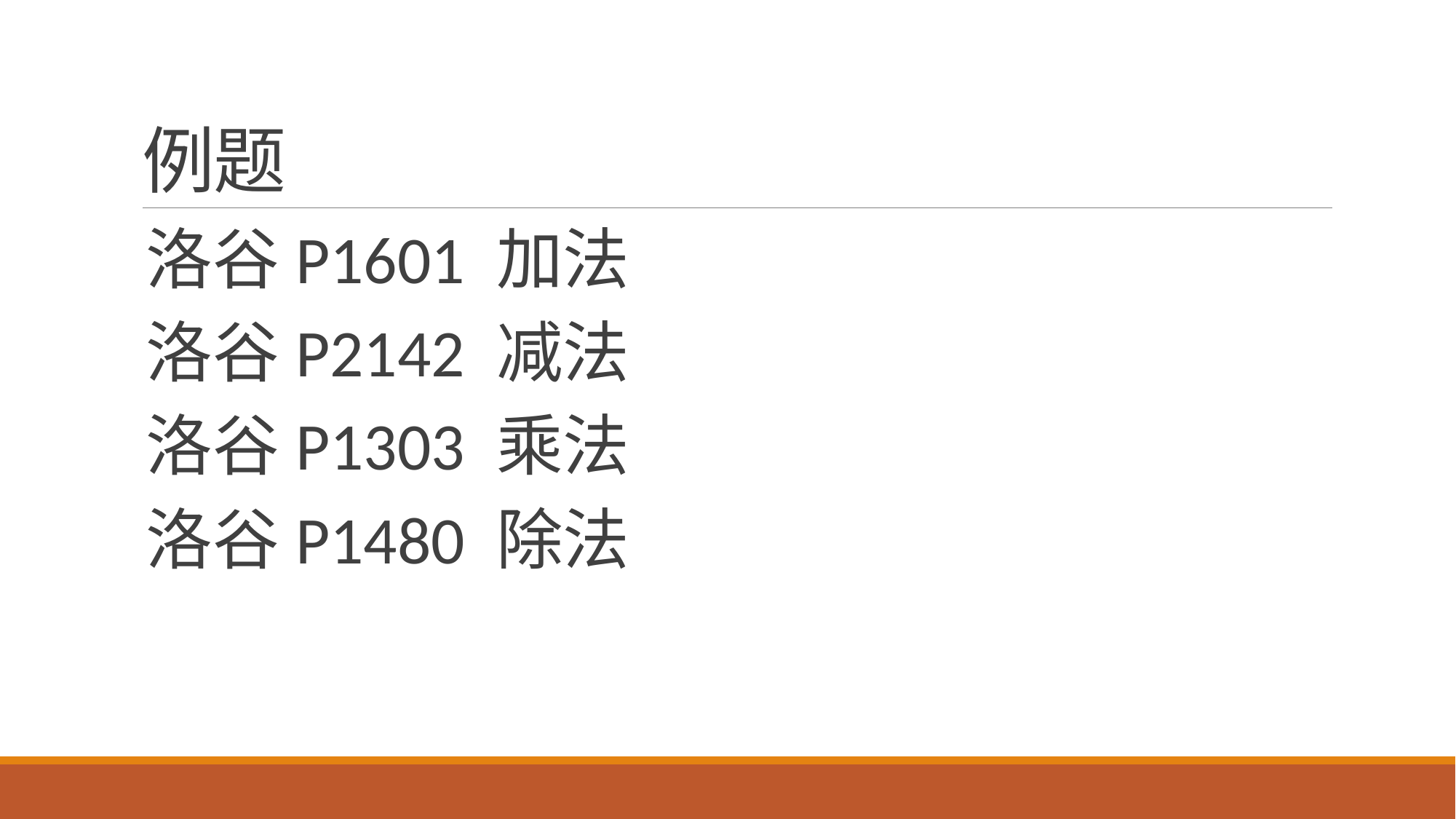

# 例题
洛谷P1601 加法
洛谷P2142 减法
洛谷P1303 乘法
洛谷P1480 除法